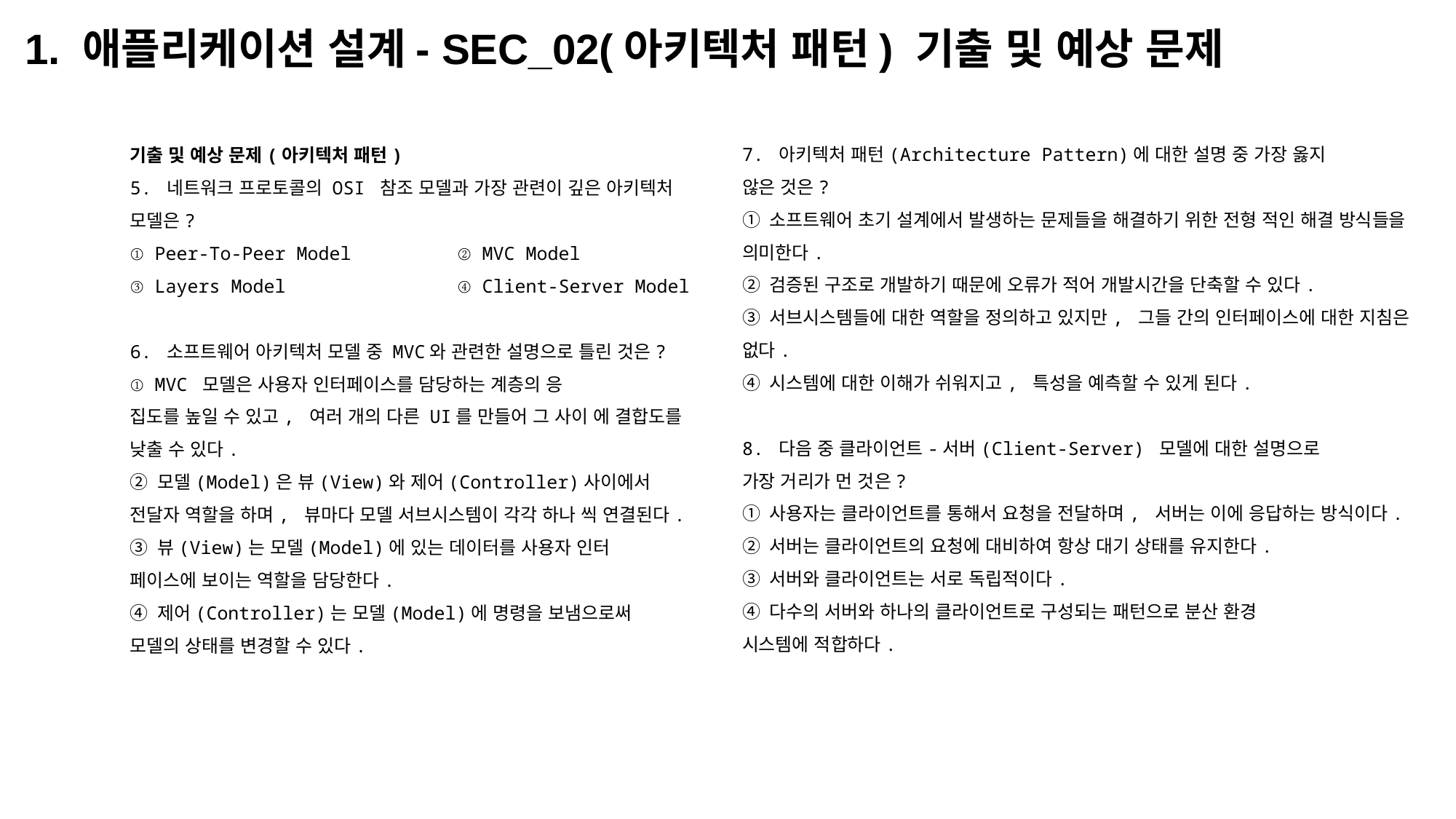

# 1. 애플리케이션 설계- SEC_02(아키텍처 패턴) 기출 및 예상 문제
7. 아키텍처 패턴(Architecture Pattern)에 대한 설명 중 가장 옳지
않은 것은?
① 소프트웨어 초기 설계에서 발생하는 문제들을 해결하기 위한 전형 적인 해결 방식들을 의미한다.
② 검증된 구조로 개발하기 때문에 오류가 적어 개발시간을 단축할 수 있다.
③ 서브시스템들에 대한 역할을 정의하고 있지만, 그들 간의 인터페이스에 대한 지침은 없다.
④ 시스템에 대한 이해가 쉬워지고, 특성을 예측할 수 있게 된다.

8. 다음 중 클라이언트-서버(Client-Server) 모델에 대한 설명으로
가장 거리가 먼 것은?
① 사용자는 클라이언트를 통해서 요청을 전달하며, 서버는 이에 응답하는 방식이다.
② 서버는 클라이언트의 요청에 대비하여 항상 대기 상태를 유지한다.
③ 서버와 클라이언트는 서로 독립적이다.
④ 다수의 서버와 하나의 클라이언트로 구성되는 패턴으로 분산 환경
시스템에 적합하다.
기출 및 예상 문제(아키텍처 패턴)
5. 네트워크 프로토콜의 OSI 참조 모델과 가장 관련이 깊은 아키텍처 모델은?
① Peer-To-Peer Model  	② MVC Model
③ Layers Model 		④ Client-Server Model

6. 소프트웨어 아키텍처 모델 중 MVC와 관련한 설명으로 틀린 것은?
① MVC 모델은 사용자 인터페이스를 담당하는 계층의 응
집도를 높일 수 있고, 여러 개의 다른 UI를 만들어 그 사이 에 결합도를 낮출 수 있다.
② 모델(Model)은 뷰(View)와 제어(Controller)사이에서
전달자 역할을 하며, 뷰마다 모델 서브시스템이 각각 하나 씩 연결된다.
③ 뷰(View)는 모델(Model)에 있는 데이터를 사용자 인터
페이스에 보이는 역할을 담당한다.
④ 제어(Controller)는 모델(Model)에 명령을 보냄으로써
모델의 상태를 변경할 수 있다.